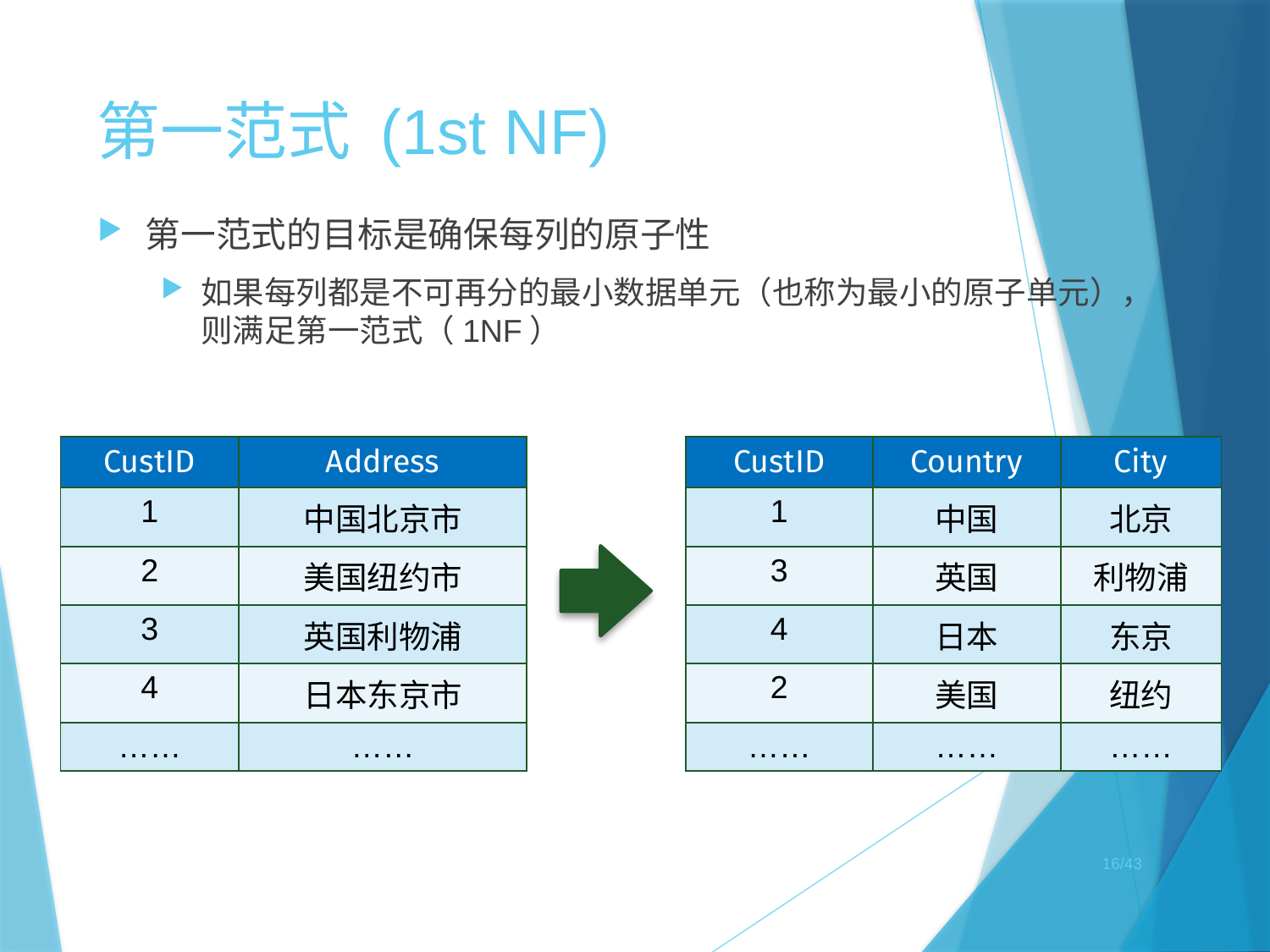

# 第一范式 (1st NF)
第一范式的目标是确保每列的原子性
如果每列都是不可再分的最小数据单元（也称为最小的原子单元），则满足第一范式（1NF）
| CustID | Address |
| --- | --- |
| 1 | 中国北京市 |
| 2 | 美国纽约市 |
| 3 | 英国利物浦 |
| 4 | 日本东京市 |
| …… | …… |
| CustID | Country | City |
| --- | --- | --- |
| 1 | 中国 | 北京 |
| 3 | 英国 | 利物浦 |
| 4 | 日本 | 东京 |
| 2 | 美国 | 纽约 |
| …… | …… | …… |

16/43